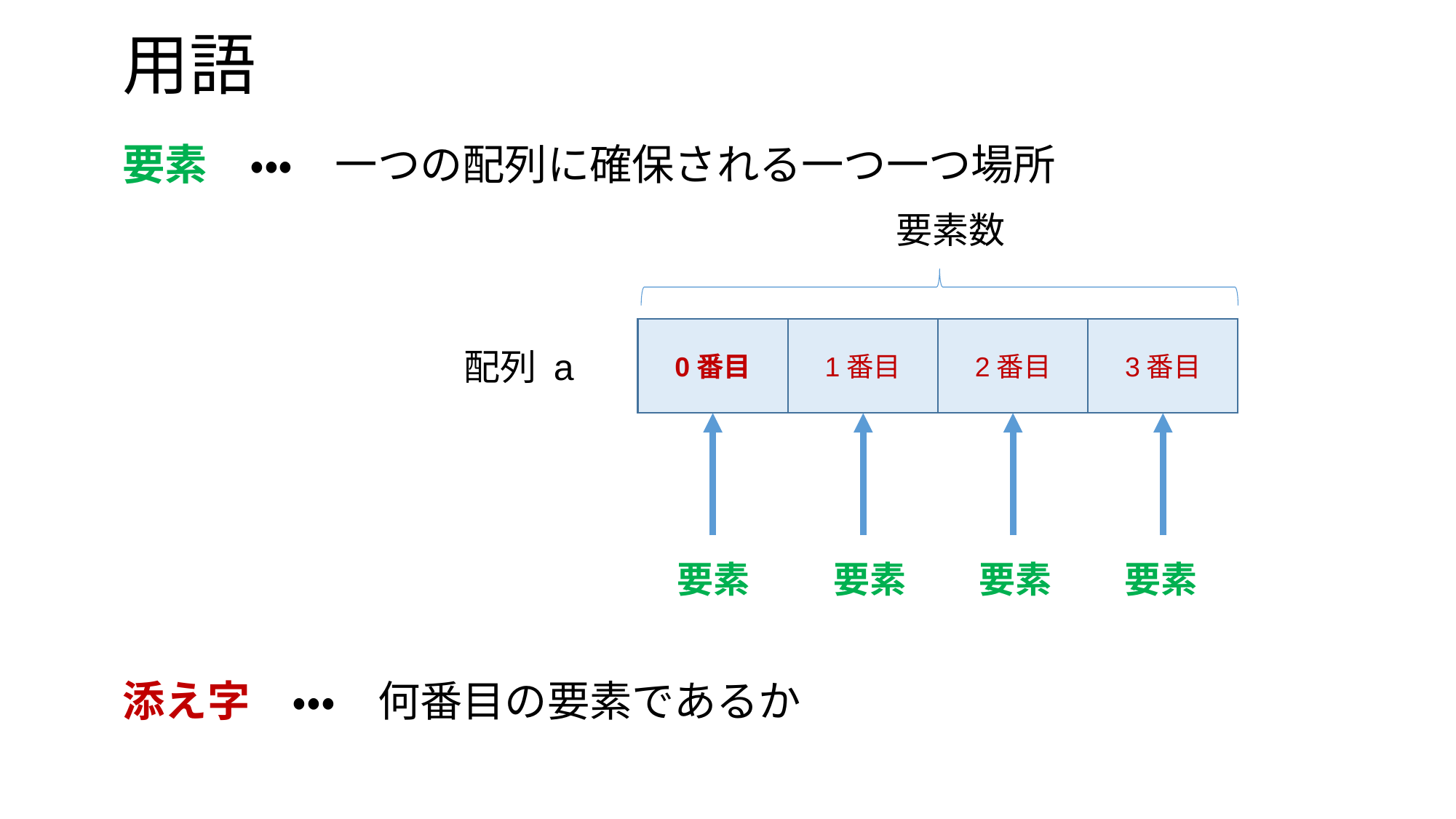

# 用語
要素　・・・　一つの配列に確保される一つ一つ場所

要素数
0番目
1番目
2番目
3番目
  要素	　　要素	要素	　要素
配列 a
添え字　・・・　何番目の要素であるか